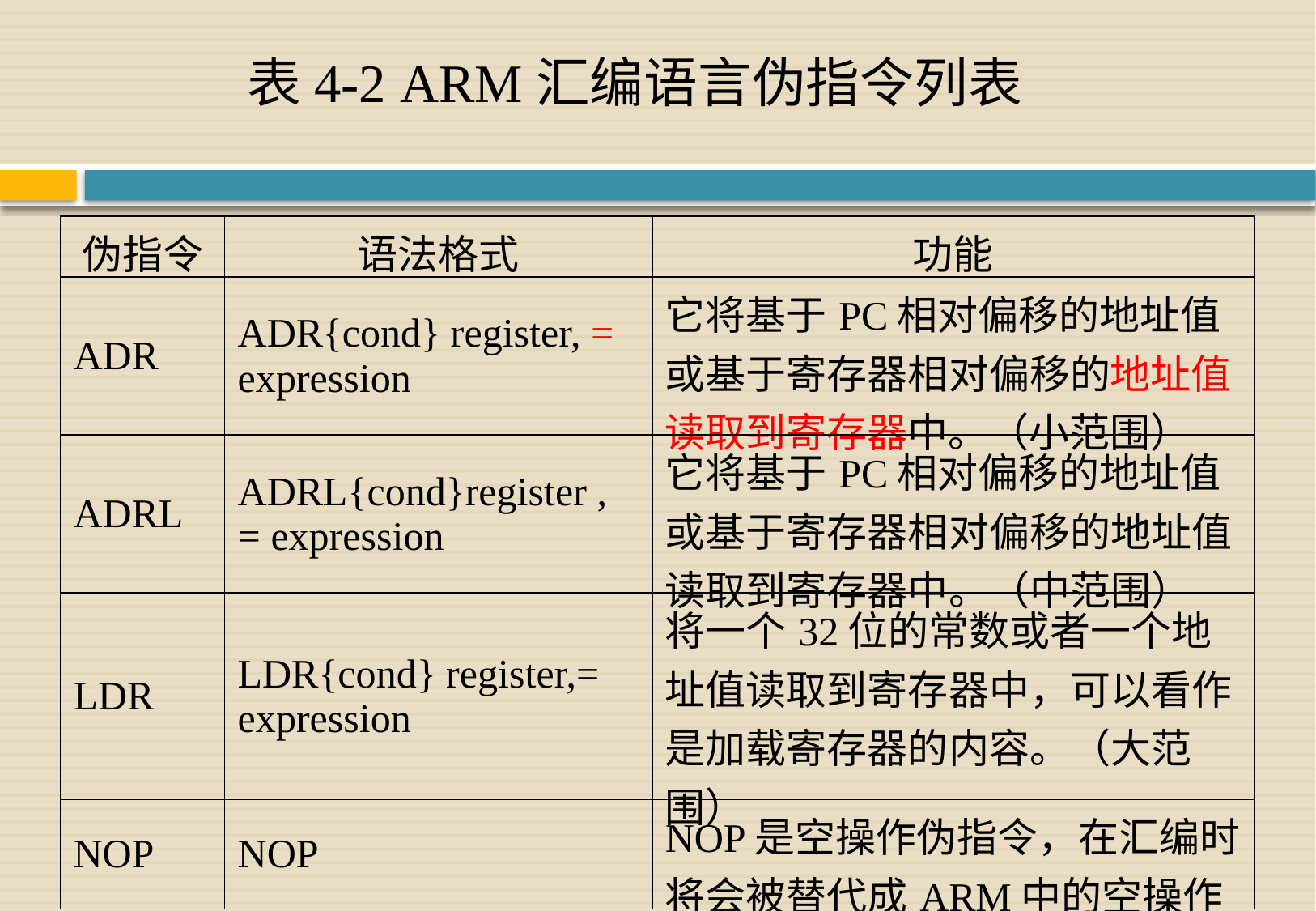

表4-2 ARM汇编语言伪指令列表

| 伪指令 | 语法格式 | 功能 |
| --- | --- | --- |
| ADR | ADR{cond} register, = expression | 它将基于PC相对偏移的地址值或基于寄存器相对偏移的地址值读取到寄存器中。（小范围） |
| ADRL | ADRL{cond}register , = expression | 它将基于PC相对偏移的地址值或基于寄存器相对偏移的地址值读取到寄存器中。（中范围） |
| LDR | LDR{cond} register,= expression | 将一个32位的常数或者一个地址值读取到寄存器中，可以看作是加载寄存器的内容。（大范围） |
| NOP | NOP | NOP是空操作伪指令，在汇编时将会被替代成ARM中的空操作 |